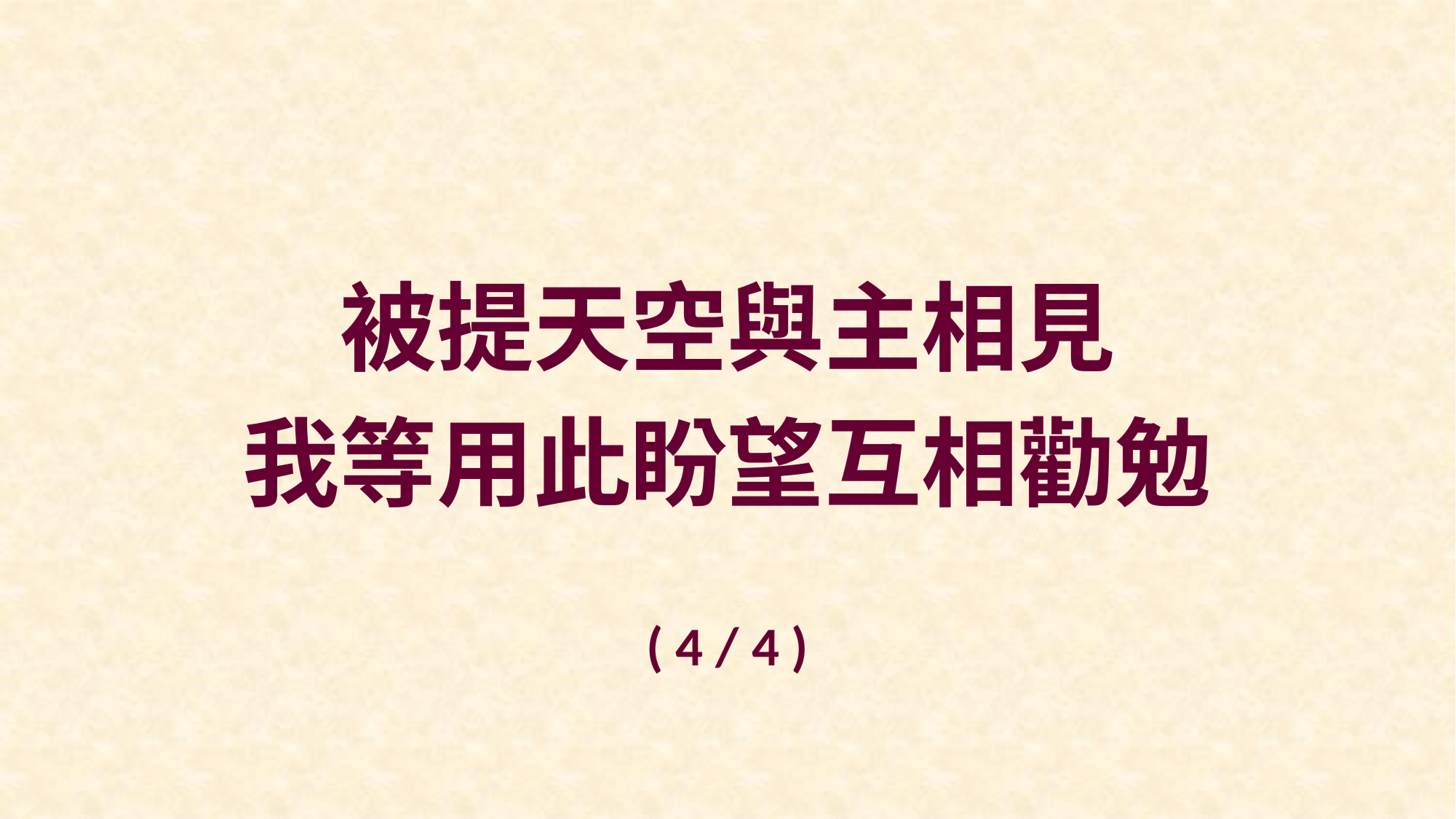

被提天空與主相見
我等用此盼望互相勸勉
( 4 / 4 )